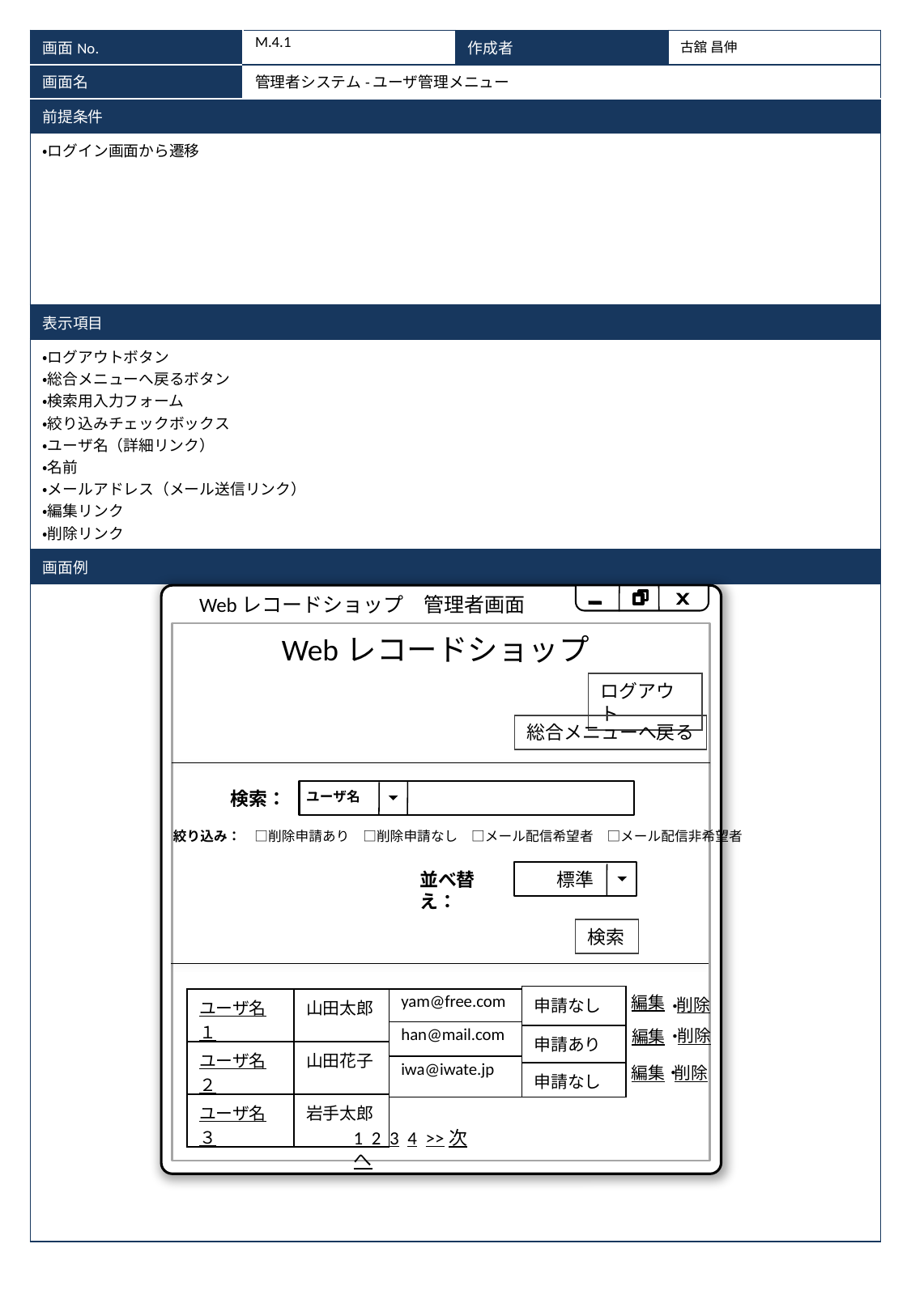

| 画面No. | M.4.1 | 作成者 | 古舘 昌伸 |
| --- | --- | --- | --- |
| 画面名 | 管理者システム-ユーザ管理メニュー |  |  |
| 前提条件 |  |  |  |
| ・ログイン画面から遷移 |  |  |  |
| 表示項目 |  |  |  |
| ・ログアウトボタン ・総合メニューへ戻るボタン ・検索用入力フォーム ・絞り込みチェックボックス ・ユーザ名（詳細リンク） ・名前 ・メールアドレス（メール送信リンク） ・編集リンク ・削除リンク |  |  |  |
| 画面例 |  |  |  |
|  |  |  |  |

Webレコードショップ　管理者画面

Webレコードショップ
ログアウト
総合メニューへ戻る

検索：
ユーザ名

絞り込み：　□削除申請あり　□削除申請なし　□メール配信希望者　□メール配信非希望者
並べ替え：
標準

検索
編集
| 申請なし |
| --- |
| 申請あり |
| 申請なし |
削除
| yam@free.com |
| --- |
| han@mail.com |
| iwa@iwate.jp |
| ユーザ名１ | 山田太郎 |
| --- | --- |
| ユーザ名２ | 山田花子 |
| ユーザ名３ | 岩手太郎 |
・
削除
・
編集
・
削除
編集
1  2  3  4  >>次へ